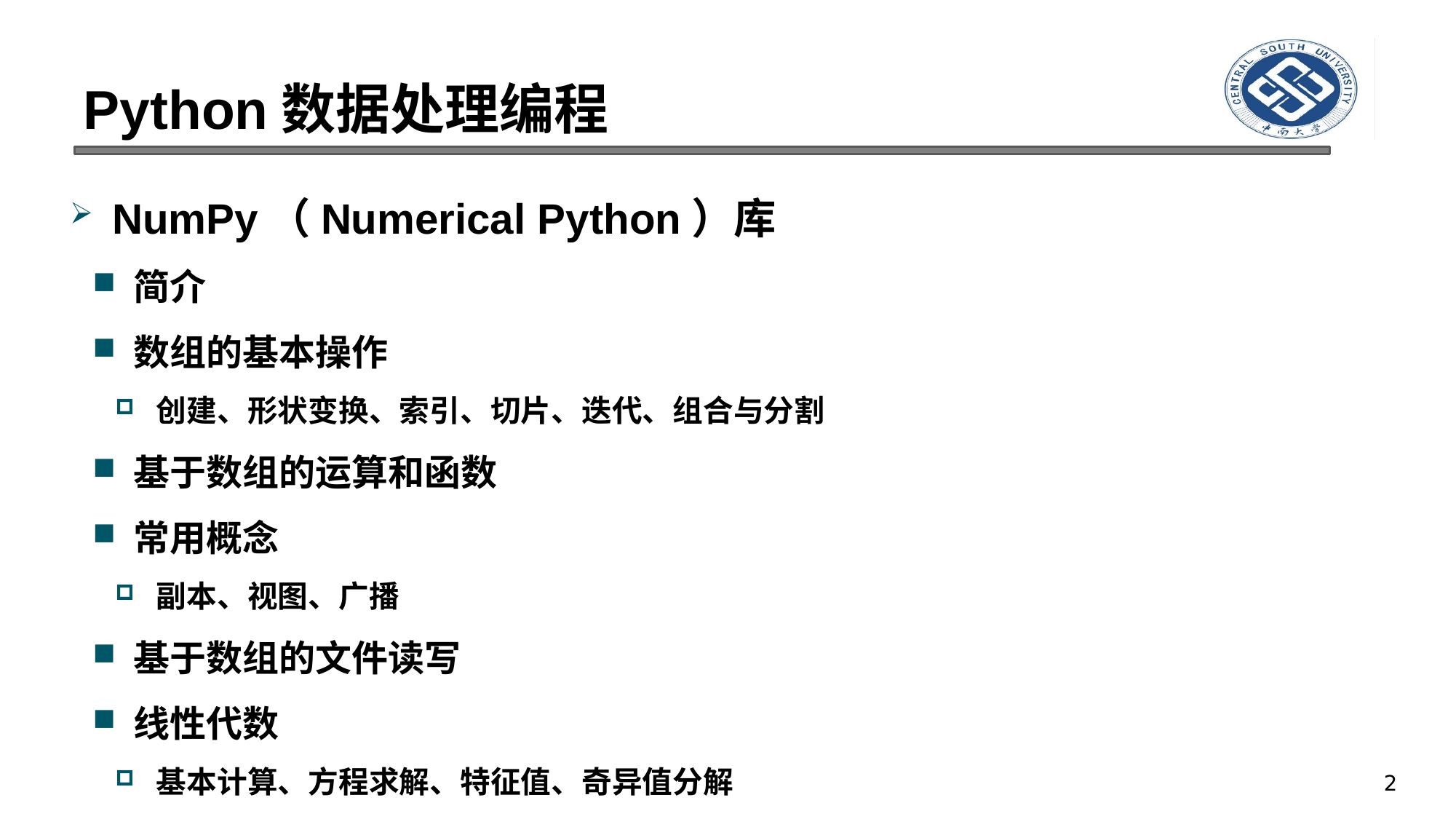

# Python数据处理编程
NumPy（Numerical Python）库
简介
数组的基本操作
创建、形状变换、索引、切片、迭代、组合与分割
基于数组的运算和函数
常用概念
副本、视图、广播
基于数组的文件读写
线性代数
基本计算、方程求解、特征值、奇异值分解

2